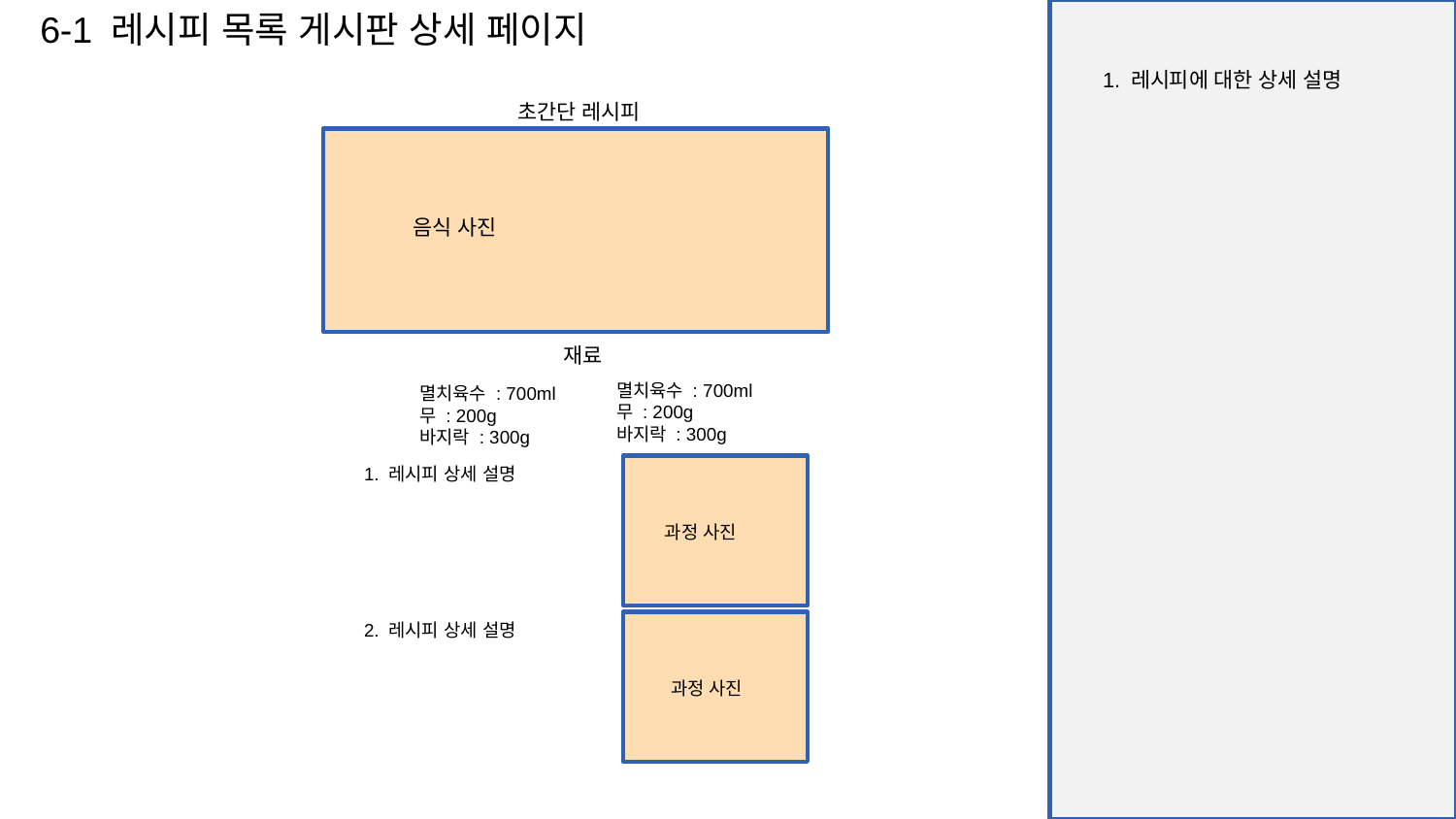

6-1 레시피 목록 게시판 상세 페이지
1. 레시피에 대한 상세 설명
초간단 레시피

음식 사진
재료
멸치육수 : 700ml
무 : 200g
바지락 : 300g
멸치육수 : 700ml
무 : 200g
바지락 : 300g
1. 레시피 상세 설명

과정 사진
2. 레시피 상세 설명

과정 사진